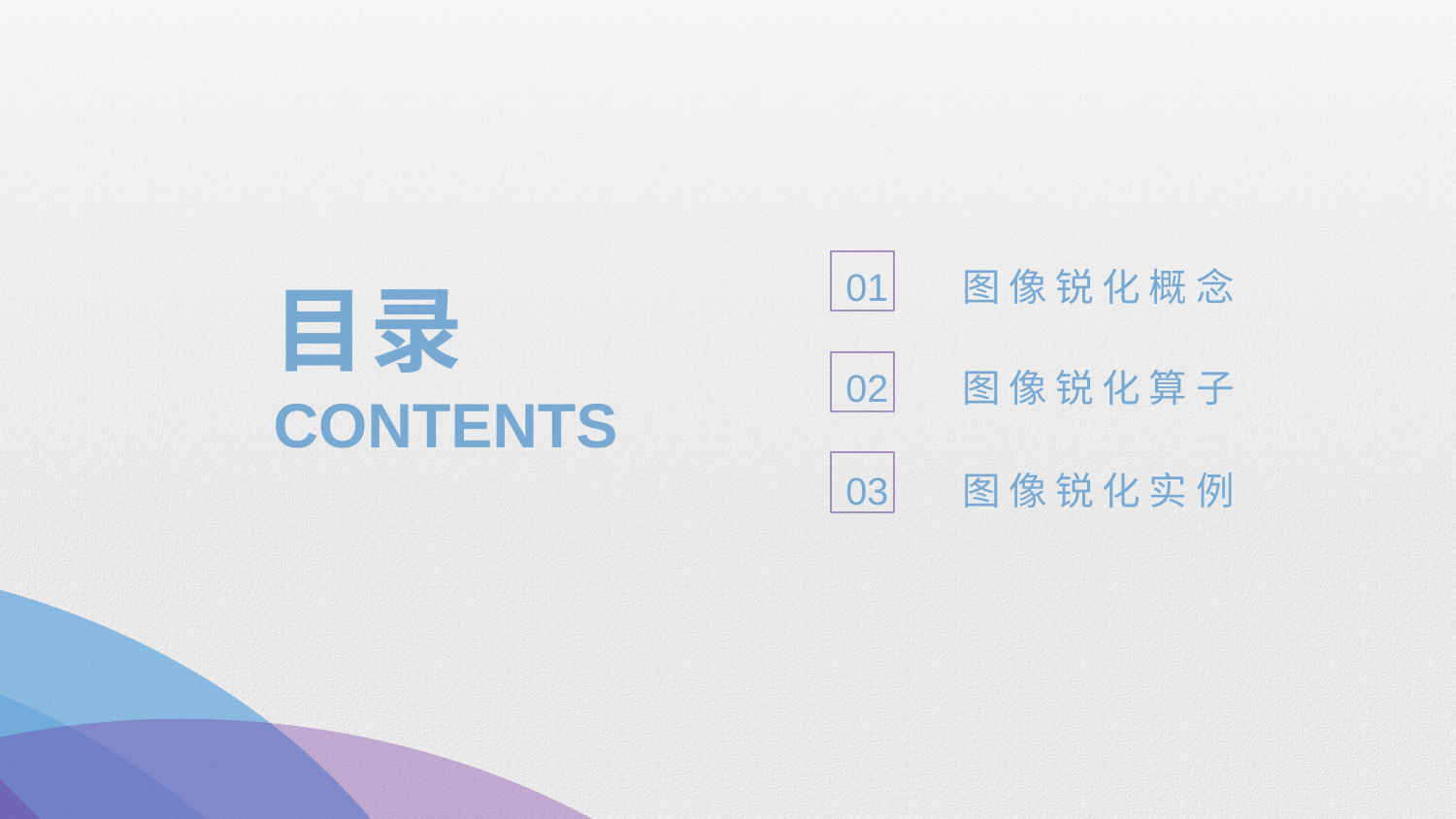

目录
01      图 像 锐 化 概 念

02      图 像 锐 化 算 子

CONTENTS
03      图 像 锐 化 实 例

部门：XXX   汇报人：xxx